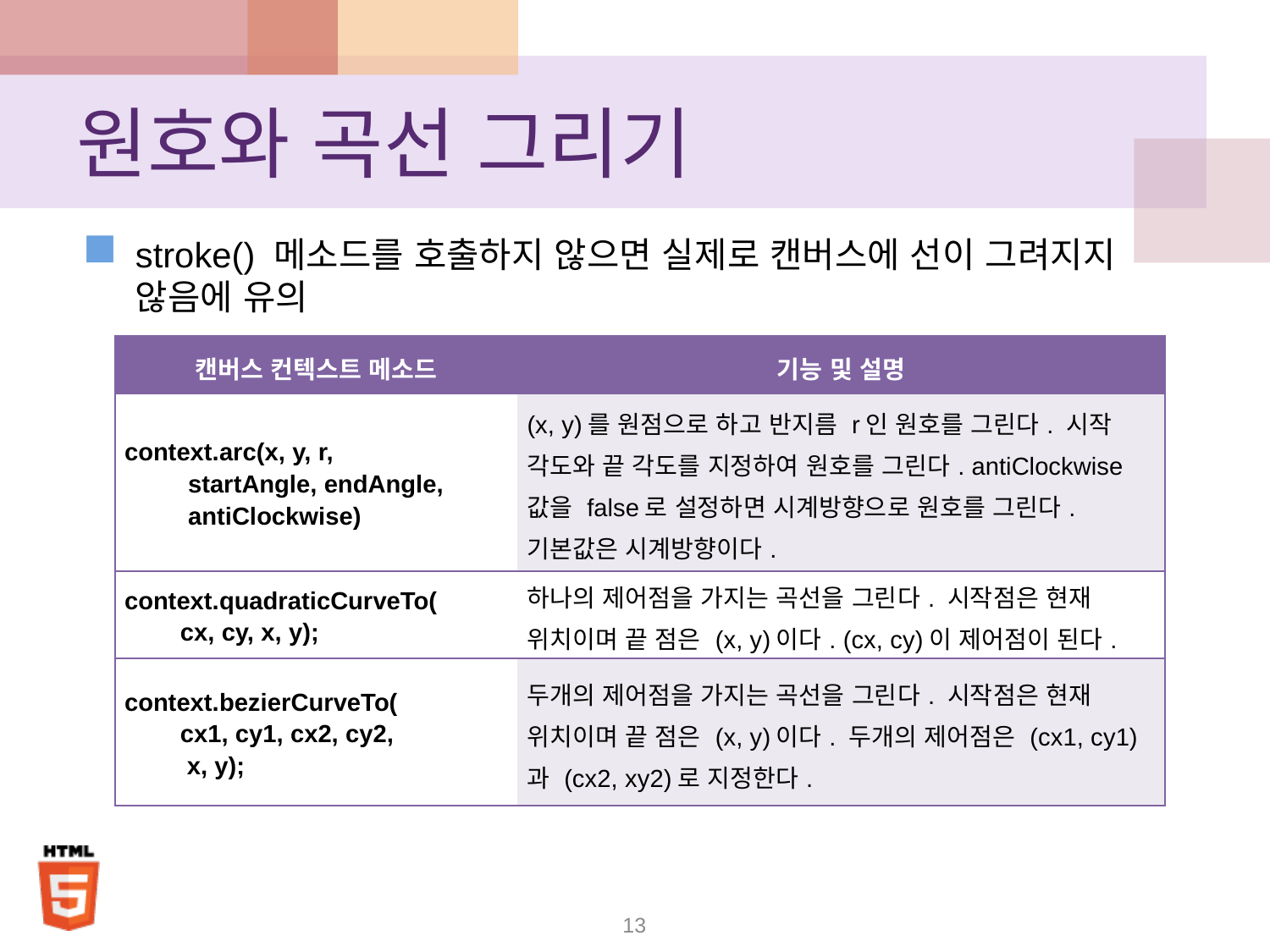

# 원호와 곡선 그리기
stroke() 메소드를 호출하지 않으면 실제로 캔버스에 선이 그려지지 않음에 유의
| 캔버스 컨텍스트 메소드 | 기능 및 설명 |
| --- | --- |
| context.arc(x, y, r, startAngle, endAngle, antiClockwise) | (x, y)를 원점으로 하고 반지름 r인 원호를 그린다. 시작 각도와 끝 각도를 지정하여 원호를 그린다. antiClockwise 값을 false로 설정하면 시계방향으로 원호를 그린다. 기본값은 시계방향이다. |
| context.quadraticCurveTo( cx, cy, x, y); | 하나의 제어점을 가지는 곡선을 그린다. 시작점은 현재 위치이며 끝 점은 (x, y)이다. (cx, cy)이 제어점이 된다. |
| context.bezierCurveTo( cx1, cy1, cx2, cy2, x, y); | 두개의 제어점을 가지는 곡선을 그린다. 시작점은 현재 위치이며 끝 점은 (x, y)이다. 두개의 제어점은 (cx1, cy1)과 (cx2, xy2)로 지정한다. |
13